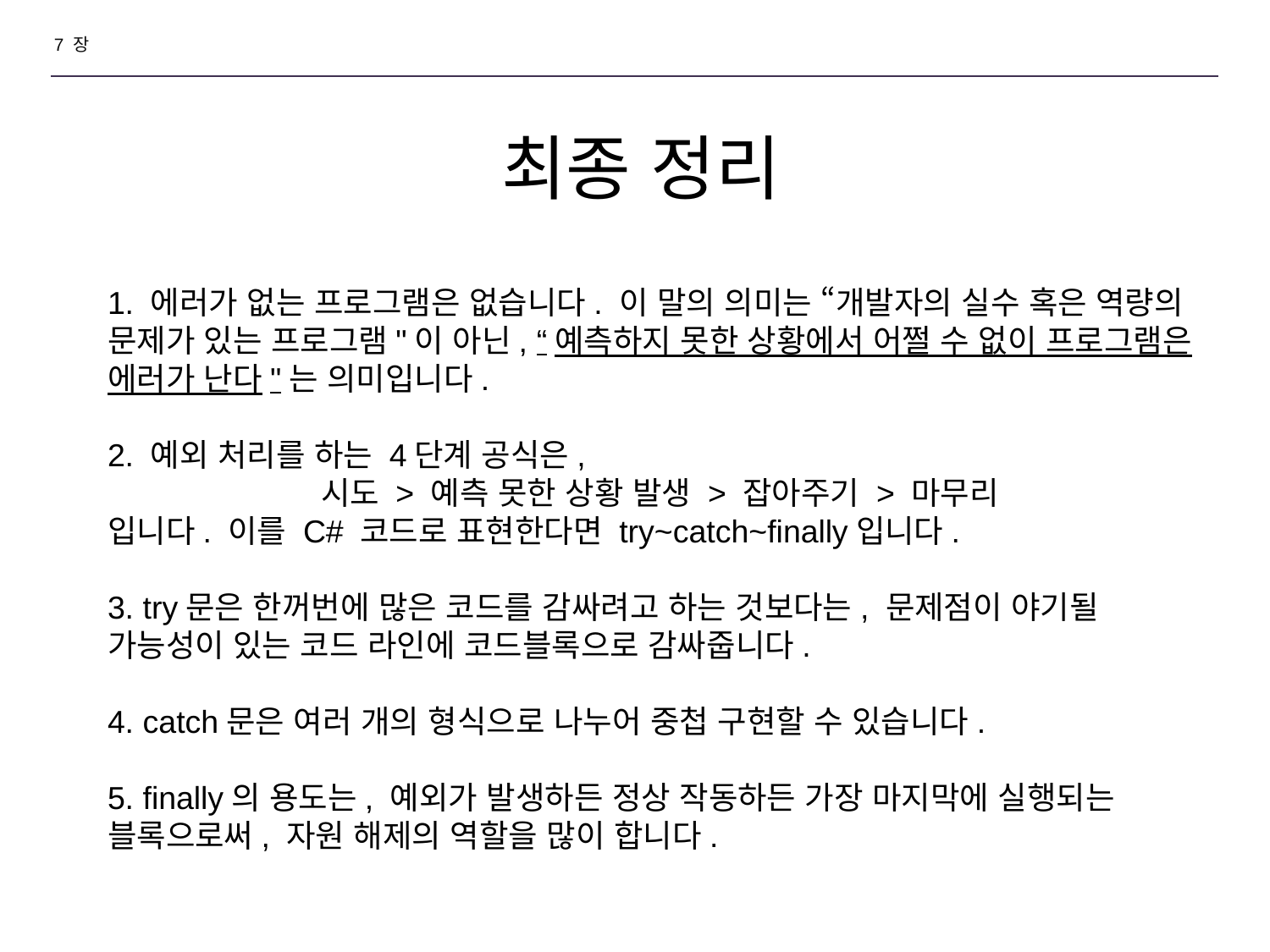

7 장
# 최종 정리

1. 에러가 없는 프로그램은 없습니다. 이 말의 의미는 “개발자의 실수 혹은 역량의 문제가 있는 프로그램"이 아닌, “예측하지 못한 상황에서 어쩔 수 없이 프로그램은 에러가 난다"는 의미입니다.

2. 예외 처리를 하는 4단계 공식은,
시도 > 예측 못한 상황 발생 > 잡아주기 > 마무리
입니다. 이를 C# 코드로 표현한다면 try~catch~finally입니다.

3. try문은 한꺼번에 많은 코드를 감싸려고 하는 것보다는, 문제점이 야기될 가능성이 있는 코드 라인에 코드블록으로 감싸줍니다.

4. catch문은 여러 개의 형식으로 나누어 중첩 구현할 수 있습니다.

5. finally의 용도는, 예외가 발생하든 정상 작동하든 가장 마지막에 실행되는 블록으로써, 자원 해제의 역할을 많이 합니다.